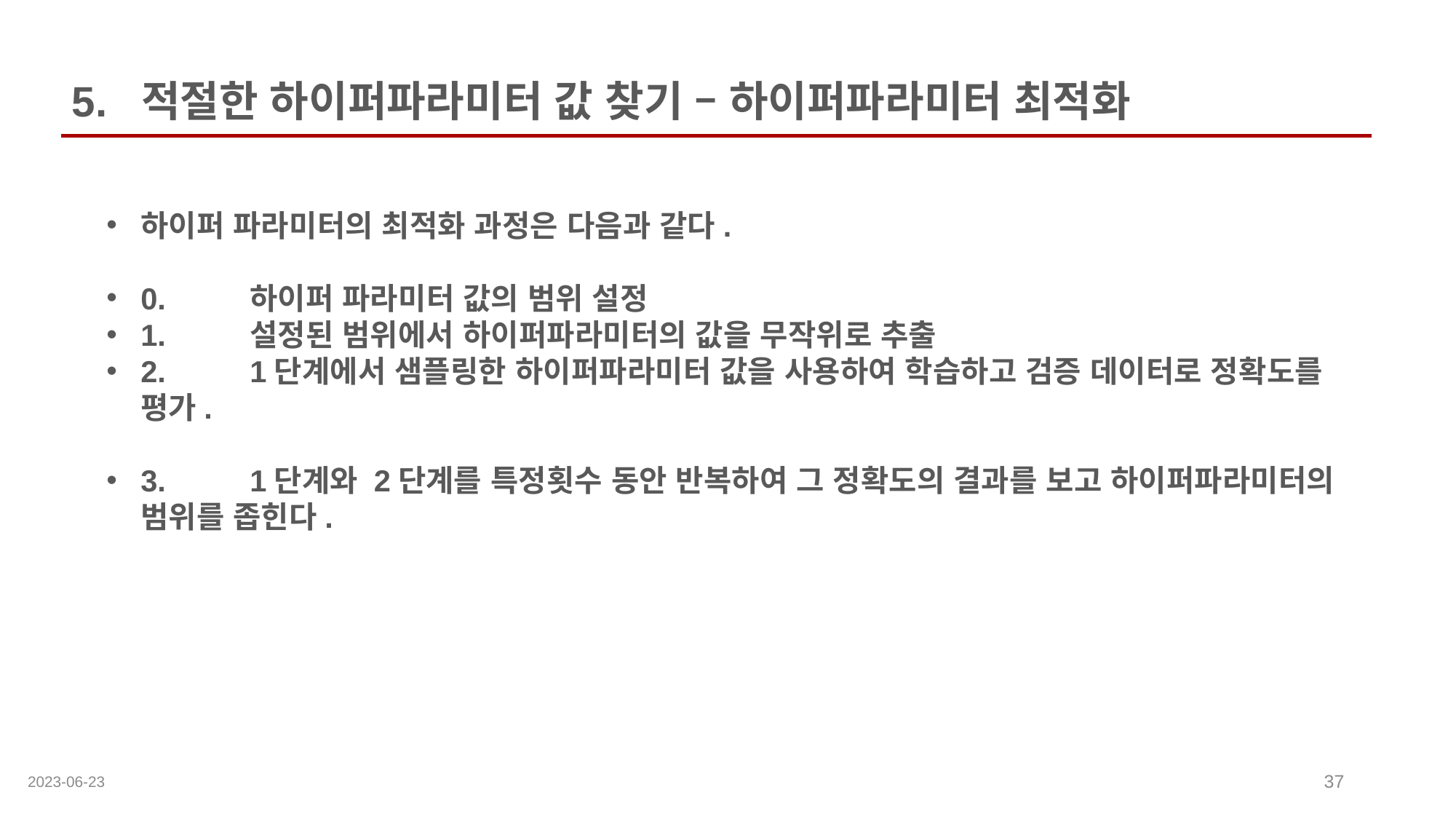

5.  적절한 하이퍼파라미터 값 찾기 – 하이퍼파라미터 최적화
하이퍼 파라미터의 최적화 과정은 다음과 같다.

0.	하이퍼 파라미터 값의 범위 설정
1.	설정된 범위에서 하이퍼파라미터의 값을 무작위로 추출
2.	1단계에서 샘플링한 하이퍼파라미터 값을 사용하여 학습하고 검증 데이터로 정확도를 평가.

3. 	1단계와 2단계를 특정횟수 동안 반복하여 그 정확도의 결과를 보고 하이퍼파라미터의 범위를 좁힌다.
2023-06-23
37